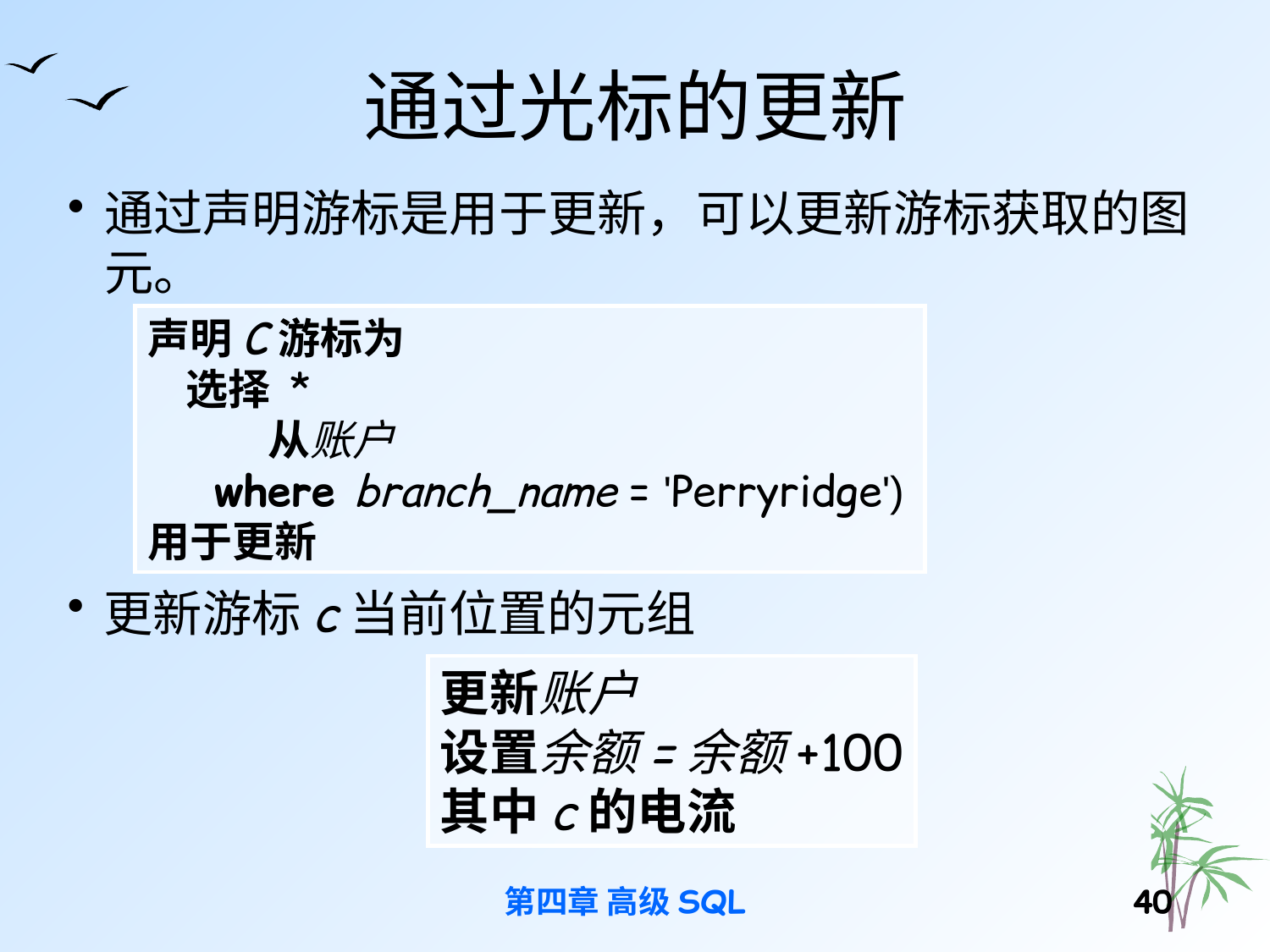

# 通过光标的更新
通过声明游标是用于更新，可以更新游标获取的图元。
声明C游标为
    选择 *
      从账户
      where branch_name = 'Perryridge')
用于更新
更新游标c当前位置的元组
更新账户
设置余额=余额+100
其中c的电流
第四章 高级SQL
40